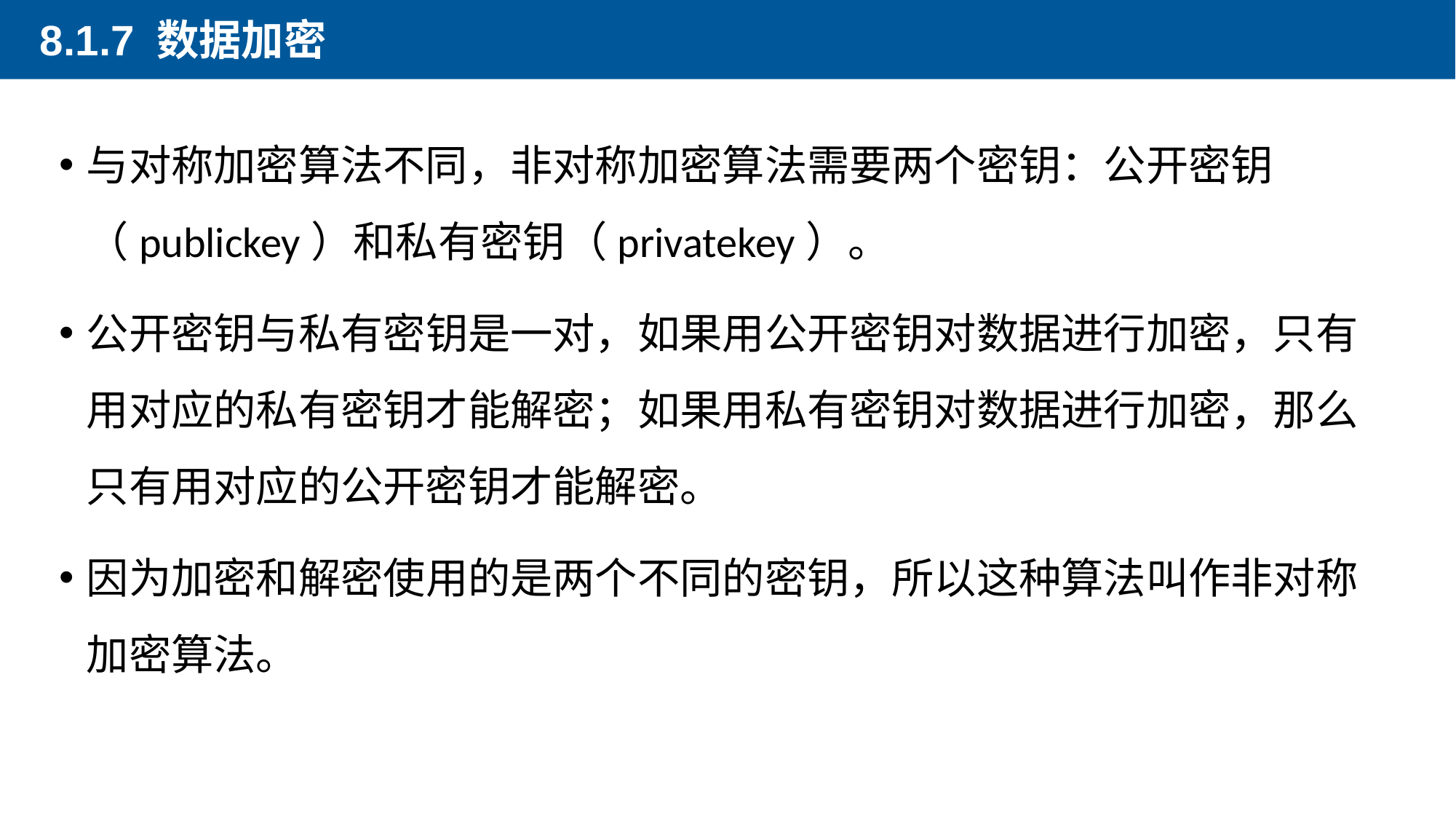

8.1.7 数据加密
与对称加密算法不同，非对称加密算法需要两个密钥：公开密钥（publickey）和私有密钥（privatekey）。
公开密钥与私有密钥是一对，如果用公开密钥对数据进行加密，只有用对应的私有密钥才能解密；如果用私有密钥对数据进行加密，那么只有用对应的公开密钥才能解密。
因为加密和解密使用的是两个不同的密钥，所以这种算法叫作非对称加密算法。